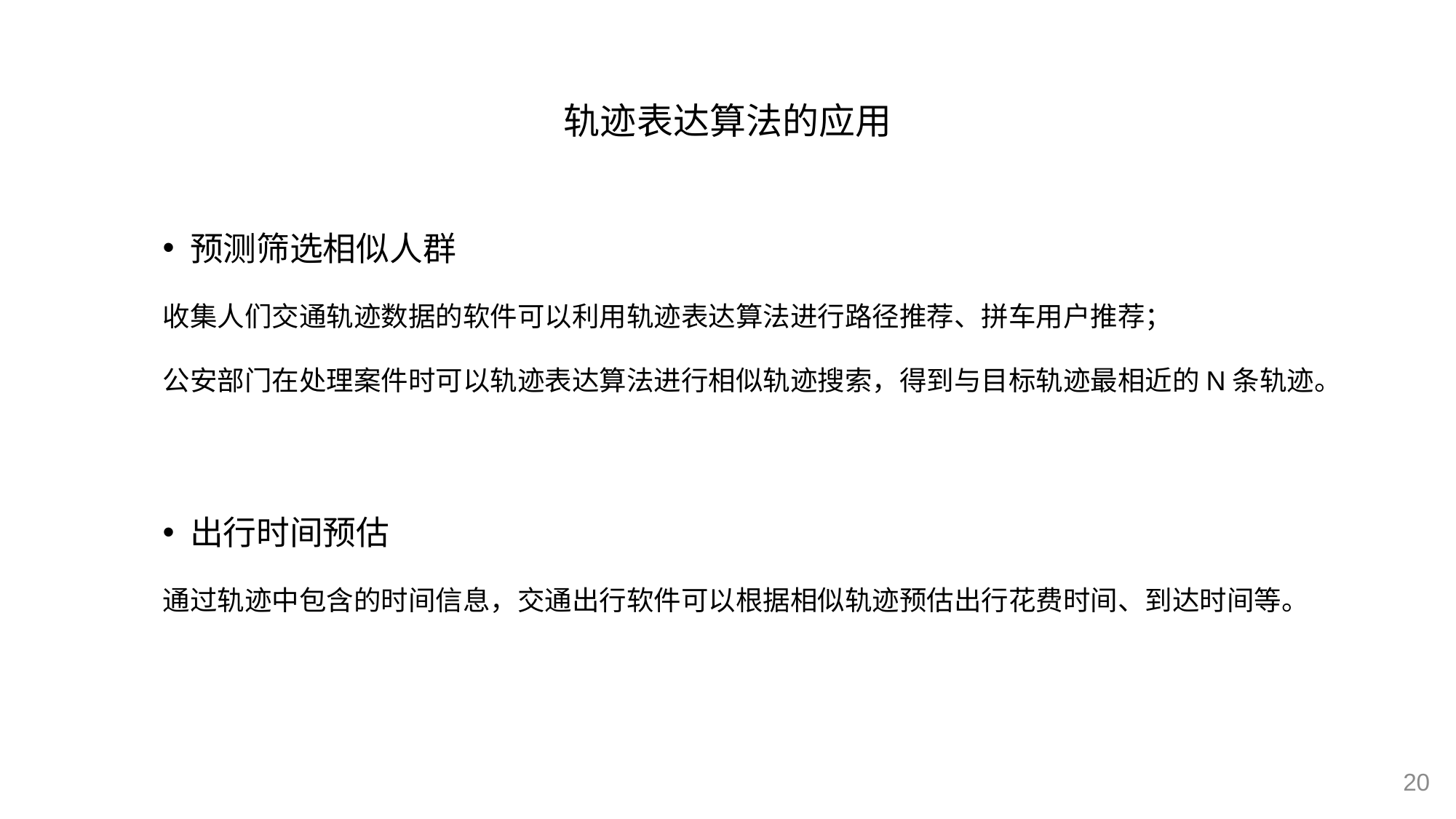

# 轨迹表达算法的应用
预测筛选相似人群
收集人们交通轨迹数据的软件可以利用轨迹表达算法进行路径推荐、拼车用户推荐；
公安部门在处理案件时可以轨迹表达算法进行相似轨迹搜索，得到与目标轨迹最相近的N条轨迹。

出行时间预估
通过轨迹中包含的时间信息，交通出行软件可以根据相似轨迹预估出行花费时间、到达时间等。
20